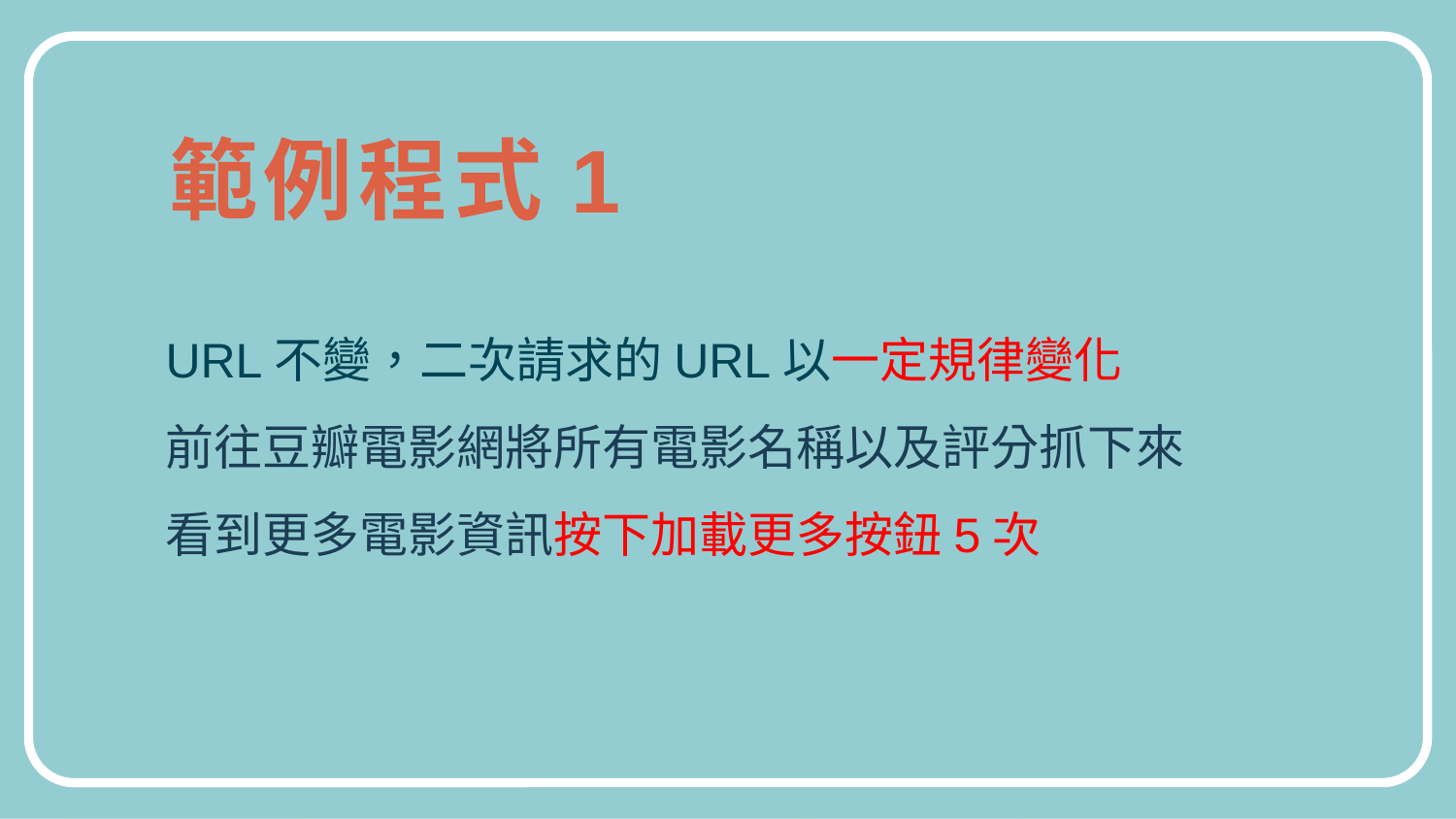

範例程式1
URL不變，二次請求的URL以一定規律變化
前往豆瓣電影網將所有電影名稱以及評分抓下來
看到更多電影資訊按下加載更多按鈕5次